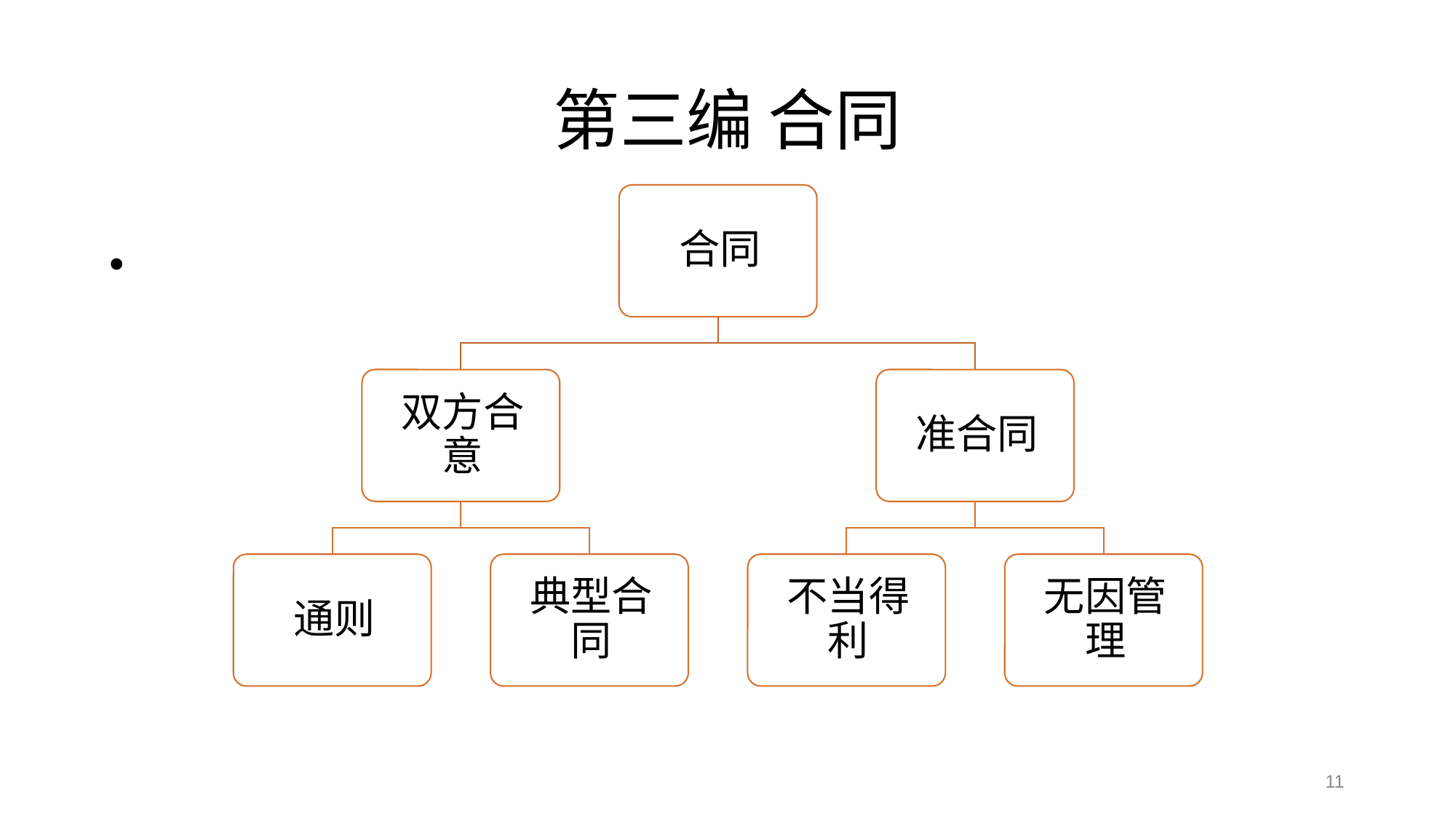

# 第三编 合同
合同
双方合意
通则
典型合同
准合同
不当得利
无因管理

11